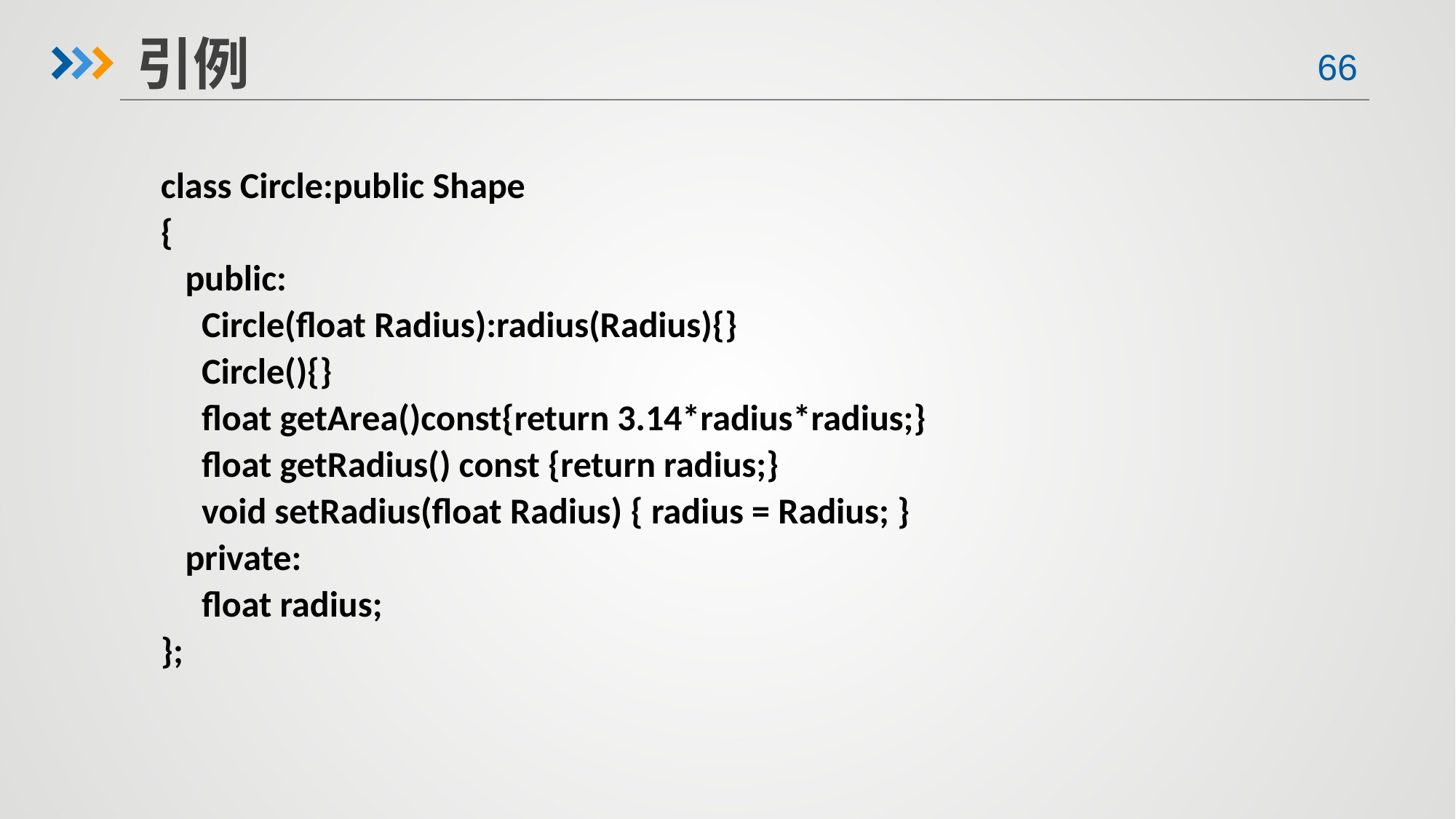

引例
class Circle:public Shape
{
   public:
     Circle(float Radius):radius(Radius){}
     Circle(){}
     float getArea()const{return 3.14*radius*radius;}
     float getRadius() const {return radius;}
     void setRadius(float Radius) { radius = Radius; }
   private:
     float radius;
};